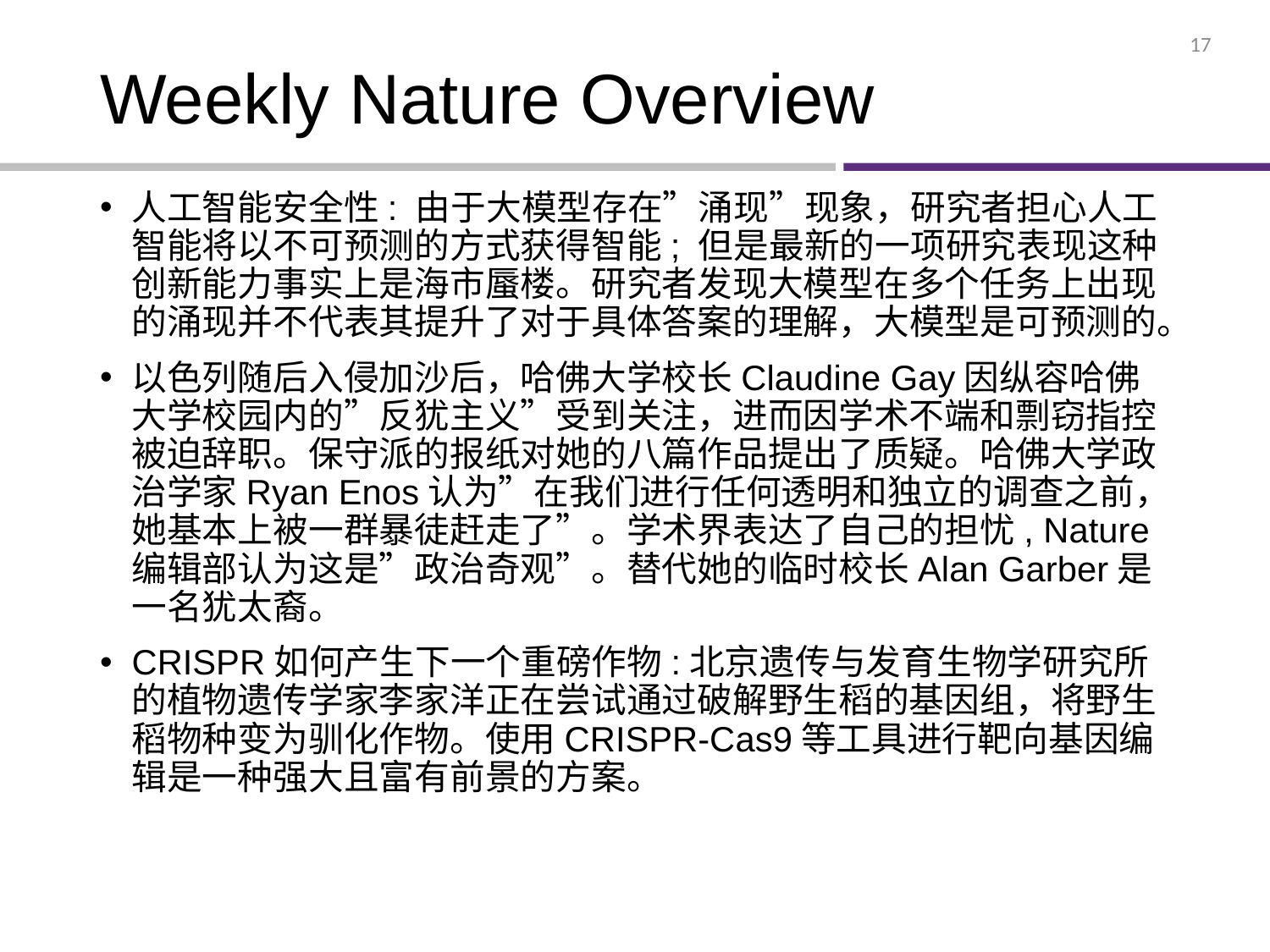

17
# Weekly Nature Overview
人工智能安全性: 由于大模型存在”涌现”现象，研究者担心人工智能将以不可预测的方式获得智能; 但是最新的一项研究表现这种创新能力事实上是海市蜃楼。研究者发现大模型在多个任务上出现的涌现并不代表其提升了对于具体答案的理解，大模型是可预测的。
以色列随后入侵加沙后，哈佛大学校长Claudine Gay因纵容哈佛大学校园内的”反犹主义”受到关注，进而因学术不端和剽窃指控被迫辞职。保守派的报纸对她的八篇作品提出了质疑。哈佛大学政治学家Ryan Enos认为”在我们进行任何透明和独立的调查之前，她基本上被一群暴徒赶走了”。学术界表达了自己的担忧, Nature编辑部认为这是”政治奇观”。替代她的临时校长Alan Garber是一名犹太裔。
CRISPR如何产生下一个重磅作物:北京遗传与发育生物学研究所的植物遗传学家李家洋正在尝试通过破解野生稻的基因组，将野生稻物种变为驯化作物。使用CRISPR-Cas9等工具进行靶向基因编辑是一种强大且富有前景的方案。